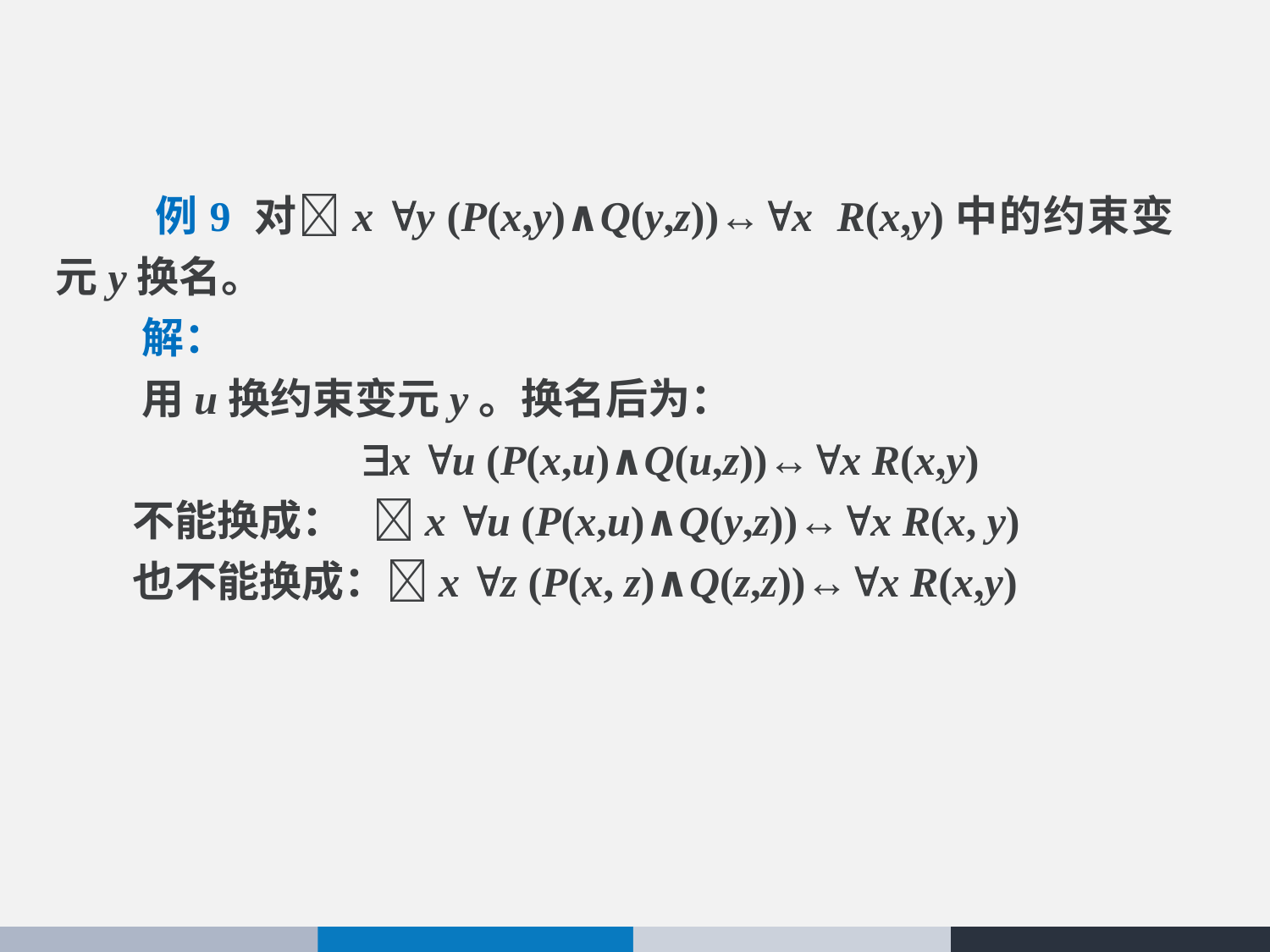

例9 对∃x ∀y (P(x,y)∧Q(y,z))↔∀x  R(x,y)中的约束变元y换名。
        解：
        用u换约束变元y。换名后为：
                             ∃x ∀u (P(x,u)∧Q(u,z))↔∀x R(x,y)
       不能换成：   ∃x ∀u (P(x,u)∧Q(y,z))↔∀x R(x, y)
       也不能换成：∃x ∀z (P(x, z)∧Q(z,z))↔∀x R(x,y)